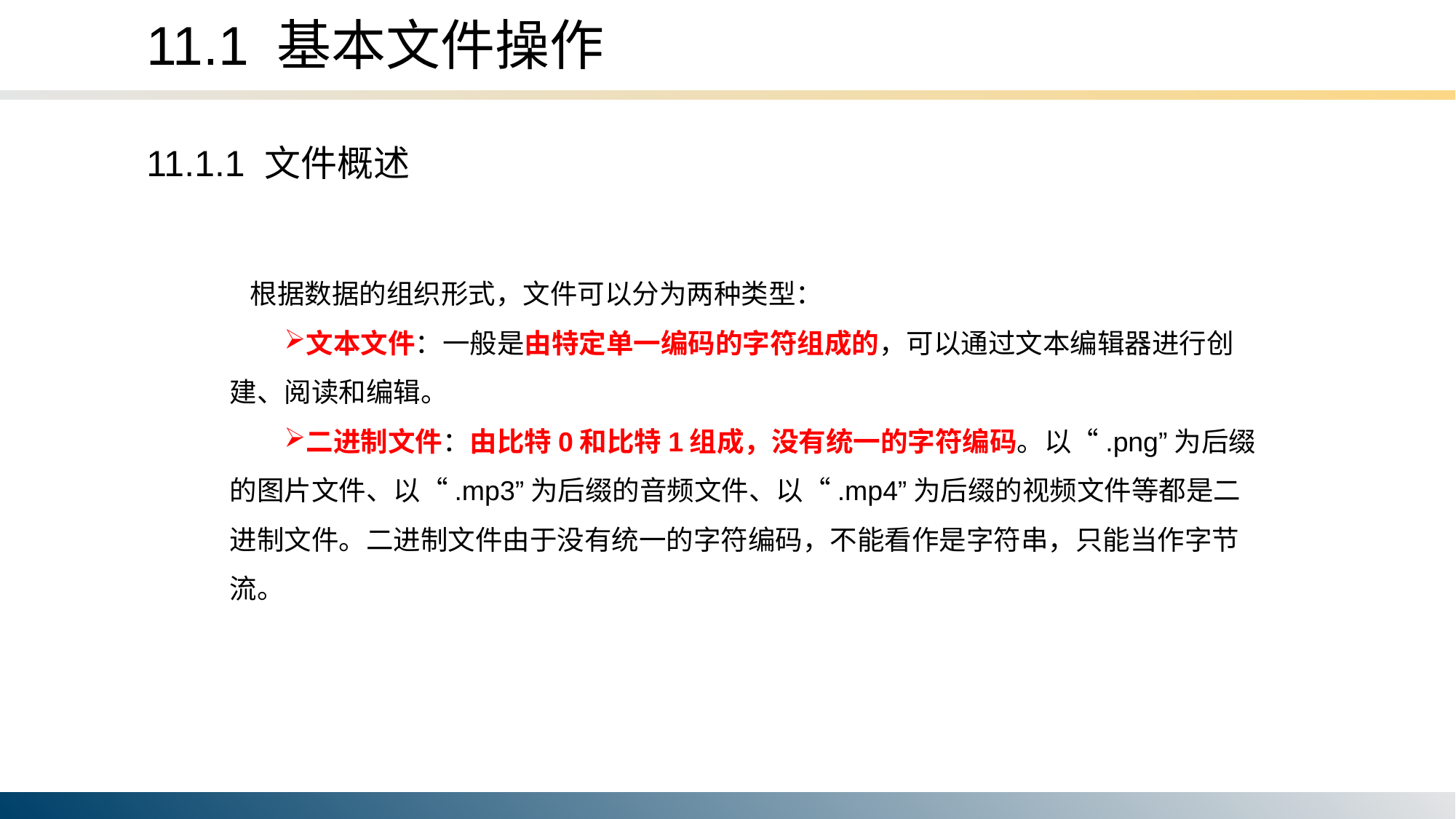

11.1 基本文件操作
11.1.1 文件概述
根据数据的组织形式，文件可以分为两种类型：
文本文件：一般是由特定单一编码的字符组成的，可以通过文本编辑器进行创建、阅读和编辑。
二进制文件：由比特0和比特1组成，没有统一的字符编码。以“.png”为后缀的图片文件、以“.mp3”为后缀的音频文件、以“.mp4”为后缀的视频文件等都是二进制文件。二进制文件由于没有统一的字符编码，不能看作是字符串，只能当作字节流。